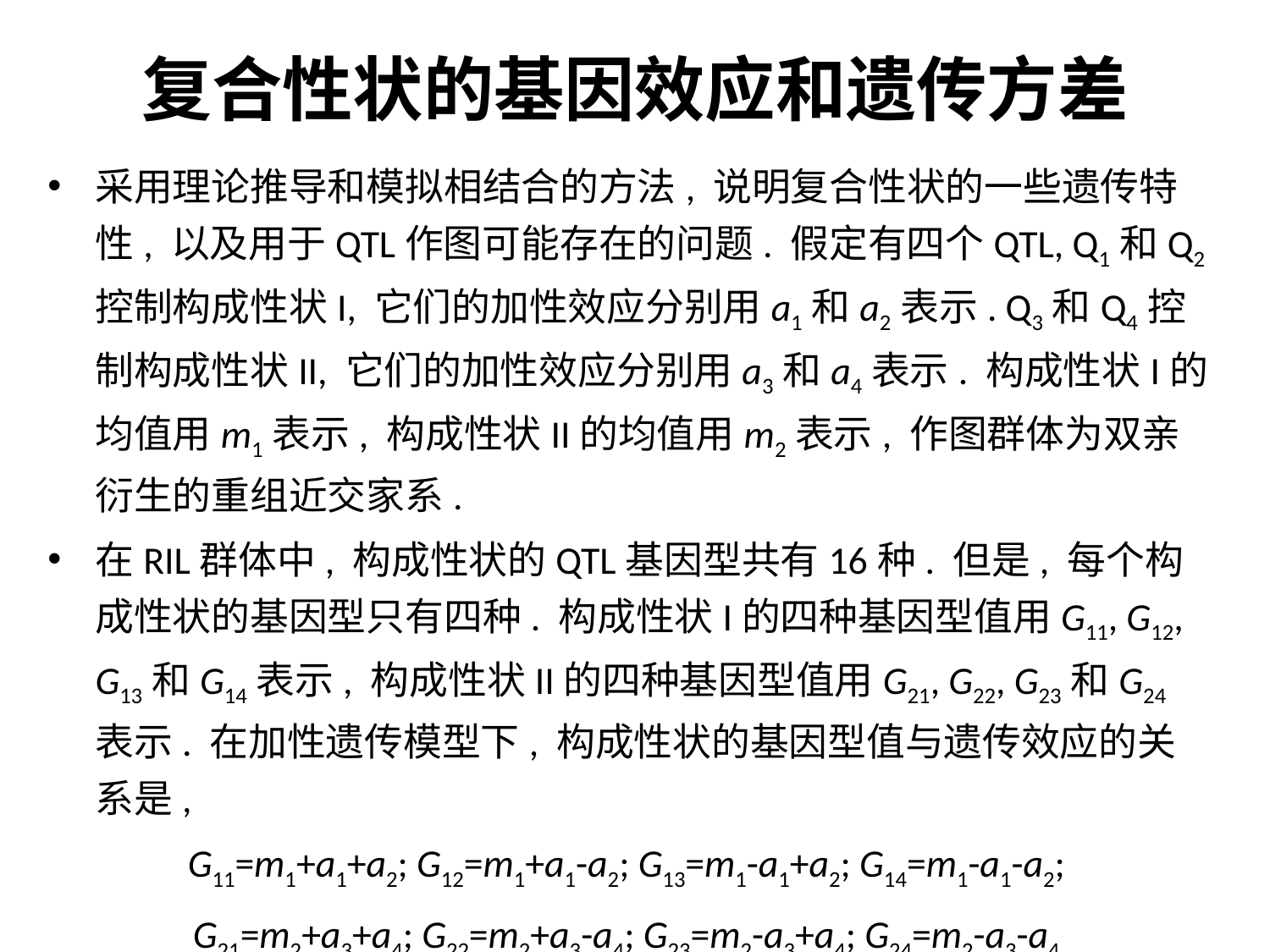

# 复合性状的基因效应和遗传方差
采用理论推导和模拟相结合的方法, 说明复合性状的一些遗传特性, 以及用于QTL作图可能存在的问题. 假定有四个QTL, Q1和Q2控制构成性状I, 它们的加性效应分别用a1和a2表示. Q3和Q4控制构成性状II, 它们的加性效应分别用a3和a4表示. 构成性状I的均值用m1表示, 构成性状II的均值用m2表示, 作图群体为双亲衍生的重组近交家系.
在RIL群体中, 构成性状的QTL基因型共有16种. 但是, 每个构成性状的基因型只有四种. 构成性状I的四种基因型值用G11, G12, G13和G14表示, 构成性状II的四种基因型值用G21, G22, G23和G24表示. 在加性遗传模型下, 构成性状的基因型值与遗传效应的关系是,
G11=m1+a1+a2; G12=m1+a1-a2; G13=m1-a1+a2; G14=m1-a1-a2;
G21=m2+a3+a4; G22=m2+a3-a4; G23=m2-a3+a4; G24=m2-a3-a4